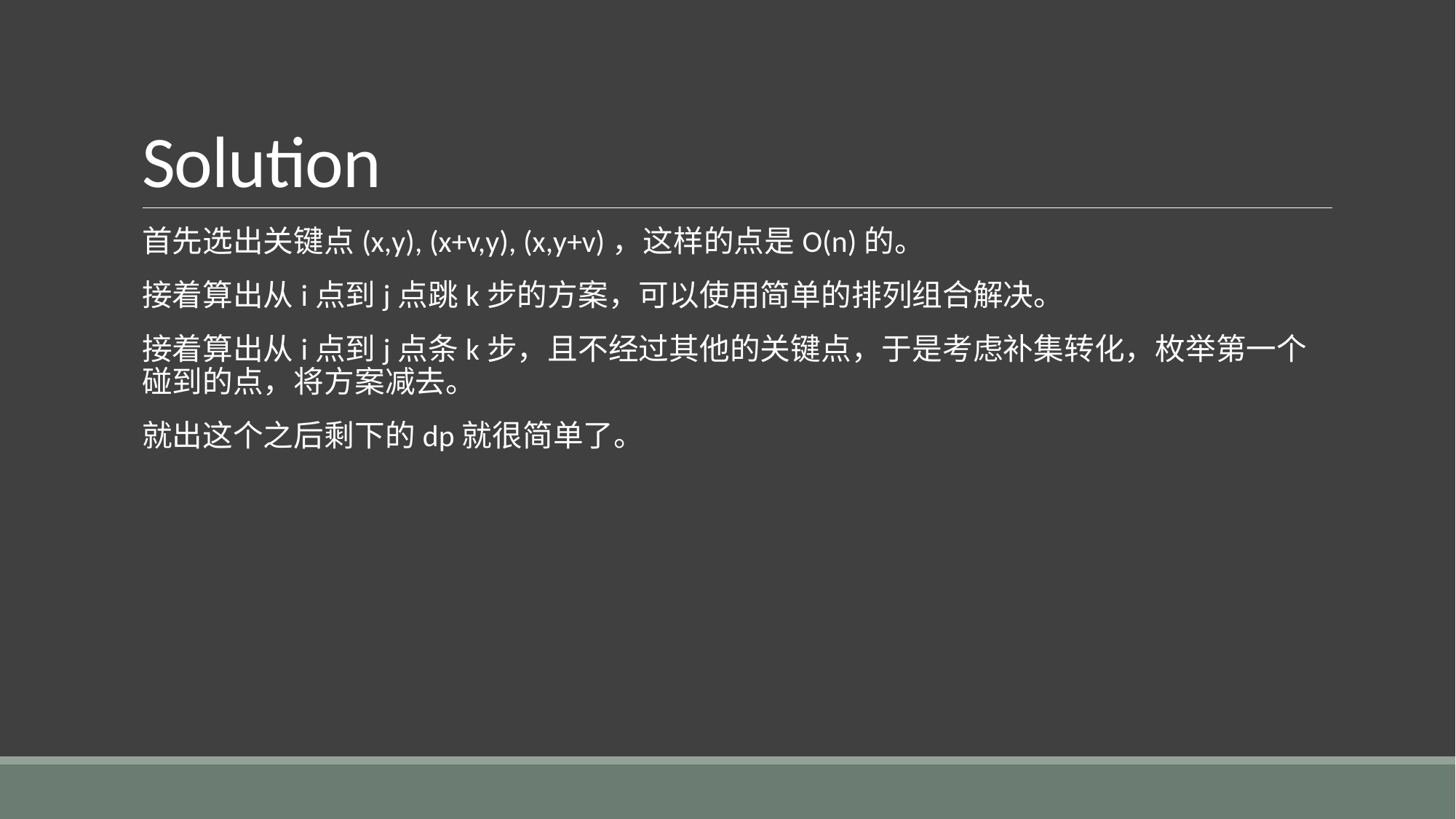

# Solution
首先选出关键点(x,y), (x+v,y), (x,y+v)，这样的点是O(n)的。
接着算出从i点到j点跳k步的方案，可以使用简单的排列组合解决。
接着算出从i点到j点条k步，且不经过其他的关键点，于是考虑补集转化，枚举第一个碰到的点，将方案减去。
就出这个之后剩下的dp就很简单了。